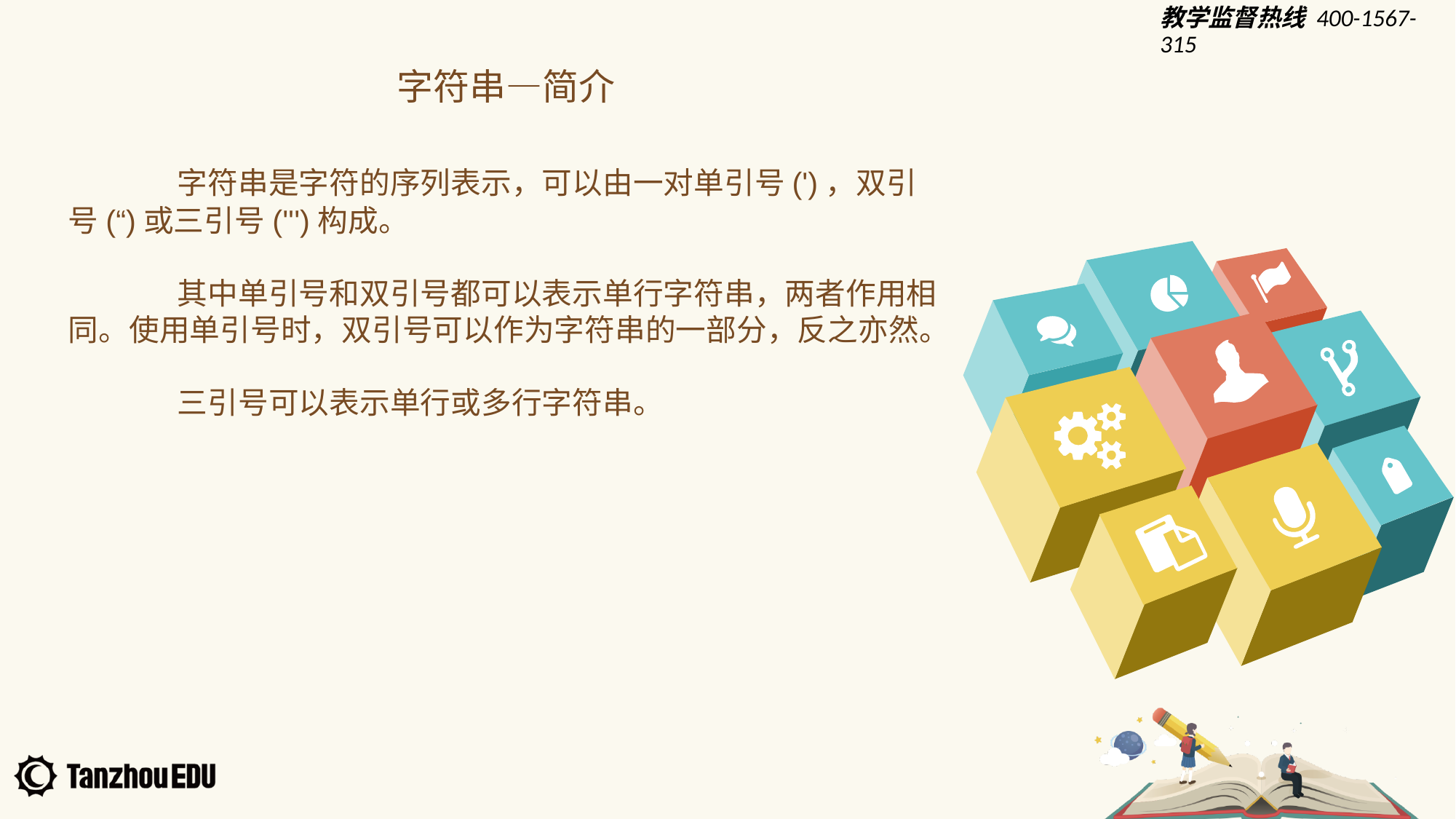

字符串—简介
	字符串是字符的序列表示，可以由一对单引号(')，双引号(“)或三引号(''')构成。

	其中单引号和双引号都可以表示单行字符串，两者作用相同。使用单引号时，双引号可以作为字符串的一部分，反之亦然。

	三引号可以表示单行或多行字符串。